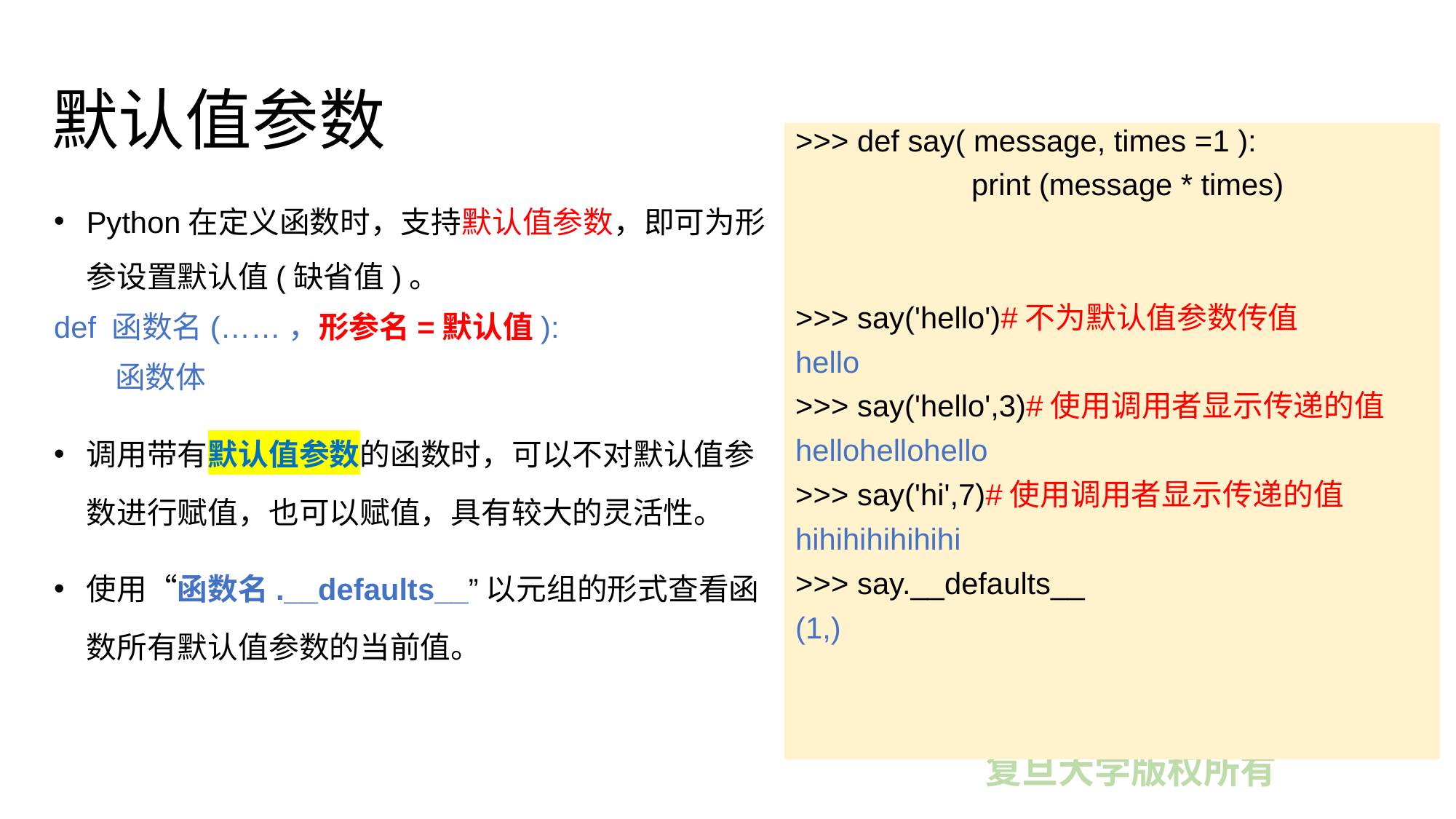

# 默认值参数
>>> def say( message, times =1 ):
	        print (message * times)

>>> say('hello')#不为默认值参数传值
hello
>>> say('hello',3)#使用调用者显示传递的值
hellohellohello
>>> say('hi',7)#使用调用者显示传递的值
hihihihihihihi
>>> say.__defaults__
(1,)
Python在定义函数时，支持默认值参数，即可为形参设置默认值(缺省值)。
def 函数名(……，形参名=默认值):
        函数体
调用带有默认值参数的函数时，可以不对默认值参数进行赋值，也可以赋值，具有较大的灵活性。
使用“函数名.__defaults__”以元组的形式查看函数所有默认值参数的当前值。